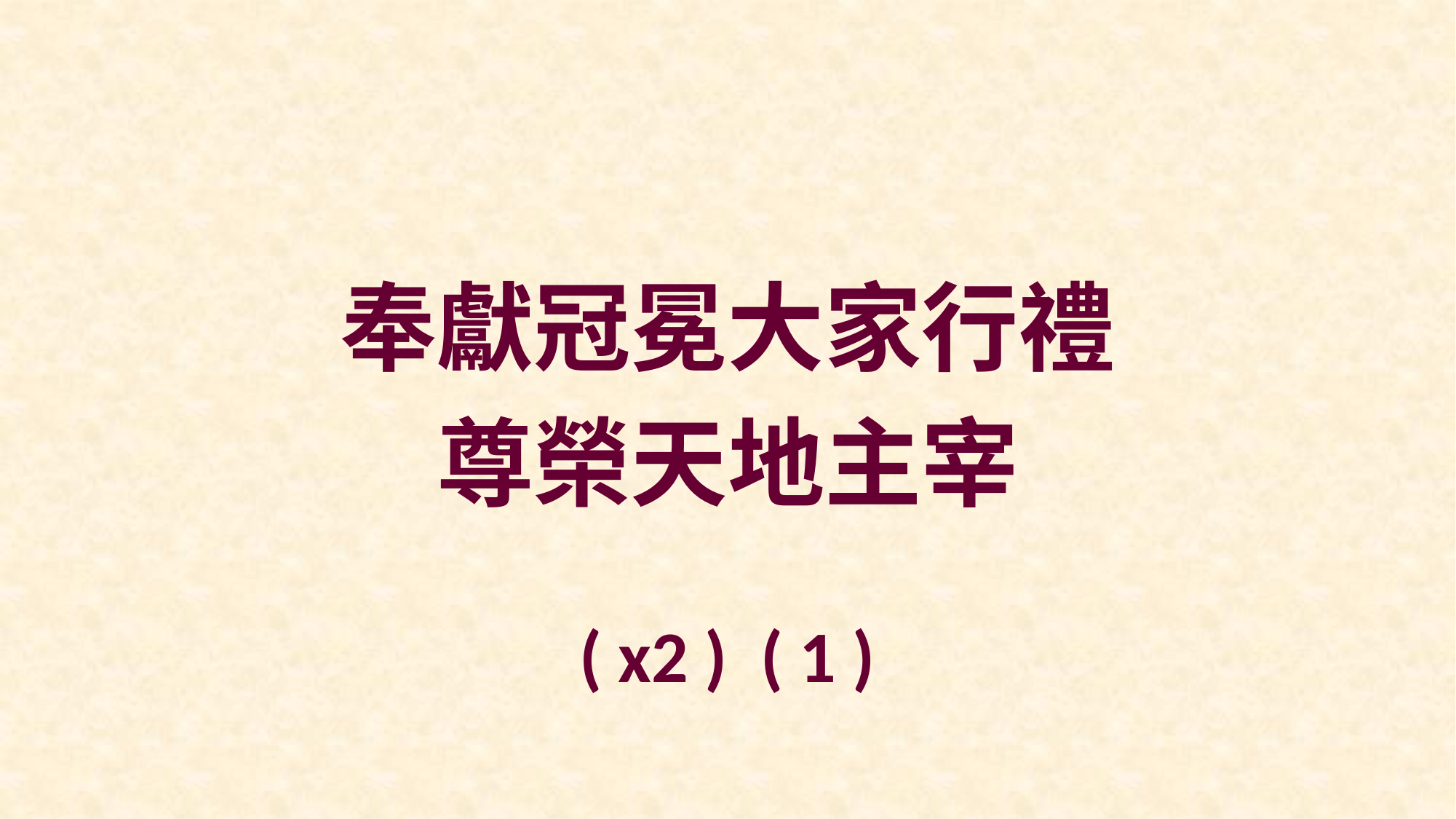

奉獻冠冕大家行禮
尊榮天地主宰
( x2 )  ( 1 )